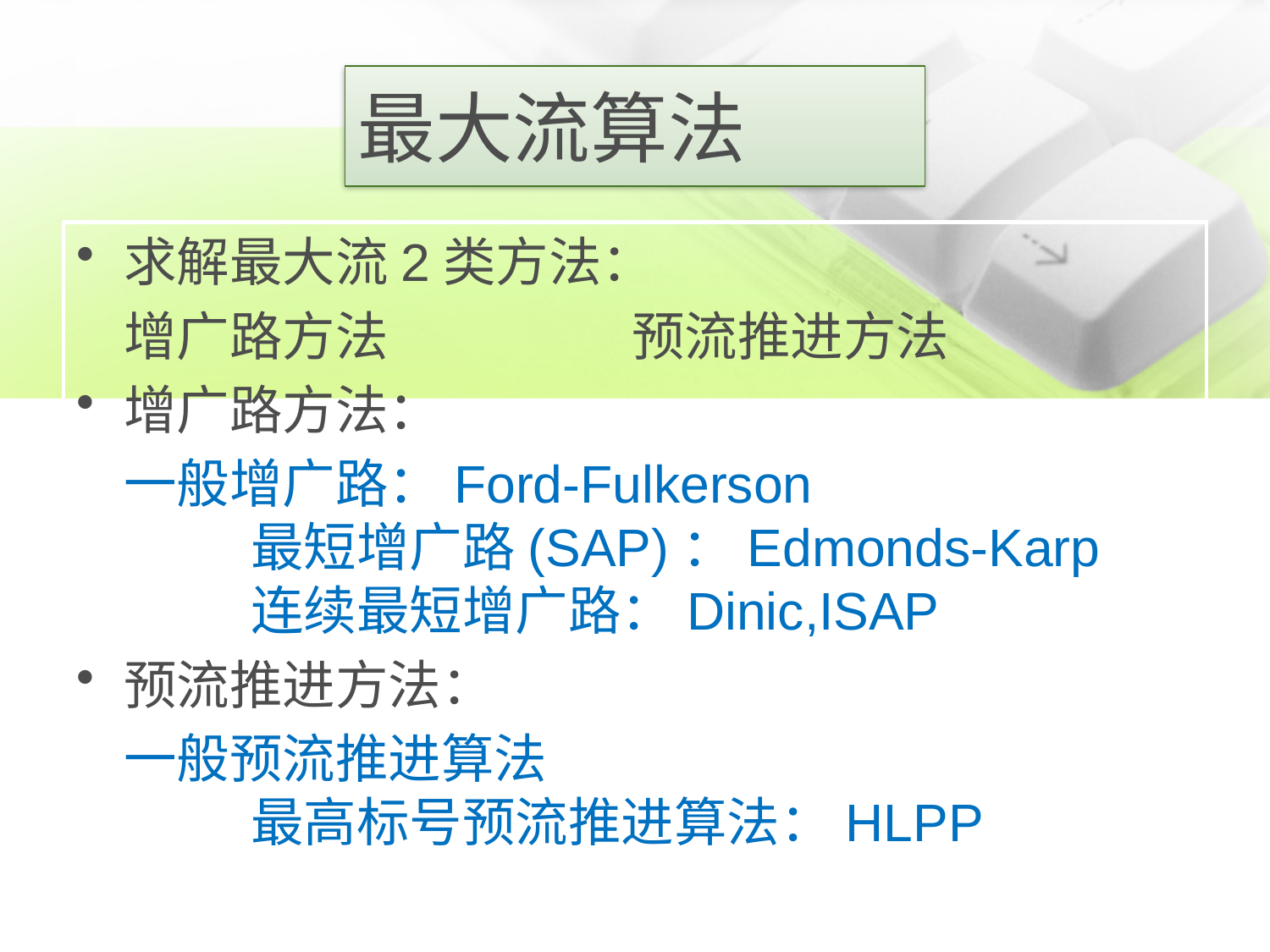

# 最大流算法
求解最大流2类方法：
	增广路方法 		预流推进方法
增广路方法：
	一般增广路：Ford-Fulkerson
	最短增广路(SAP)：Edmonds-Karp
	连续最短增广路：Dinic,ISAP
预流推进方法：
	一般预流推进算法
	最高标号预流推进算法：HLPP